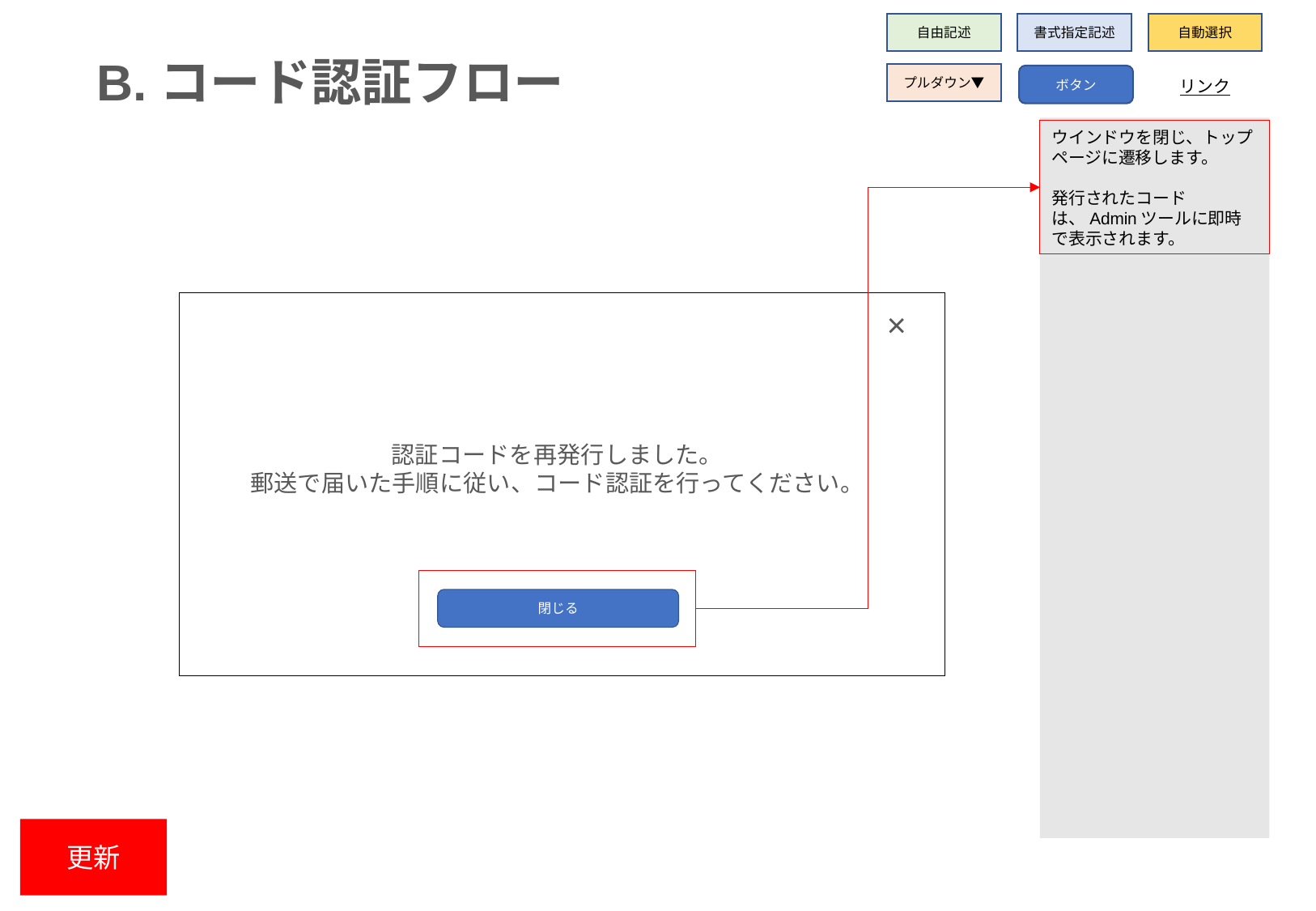

自由記述
書式指定記述
自動選択
B.コード認証フロー
プルダウン▼
ボタン
リンク

ウインドウを閉じ、トップページに遷移します。

発行されたコードは、Adminツールに即時で表示されます。

×
認証コードを再発行しました。
郵送で届いた手順に従い、コード認証を行ってください。

閉じる
更新